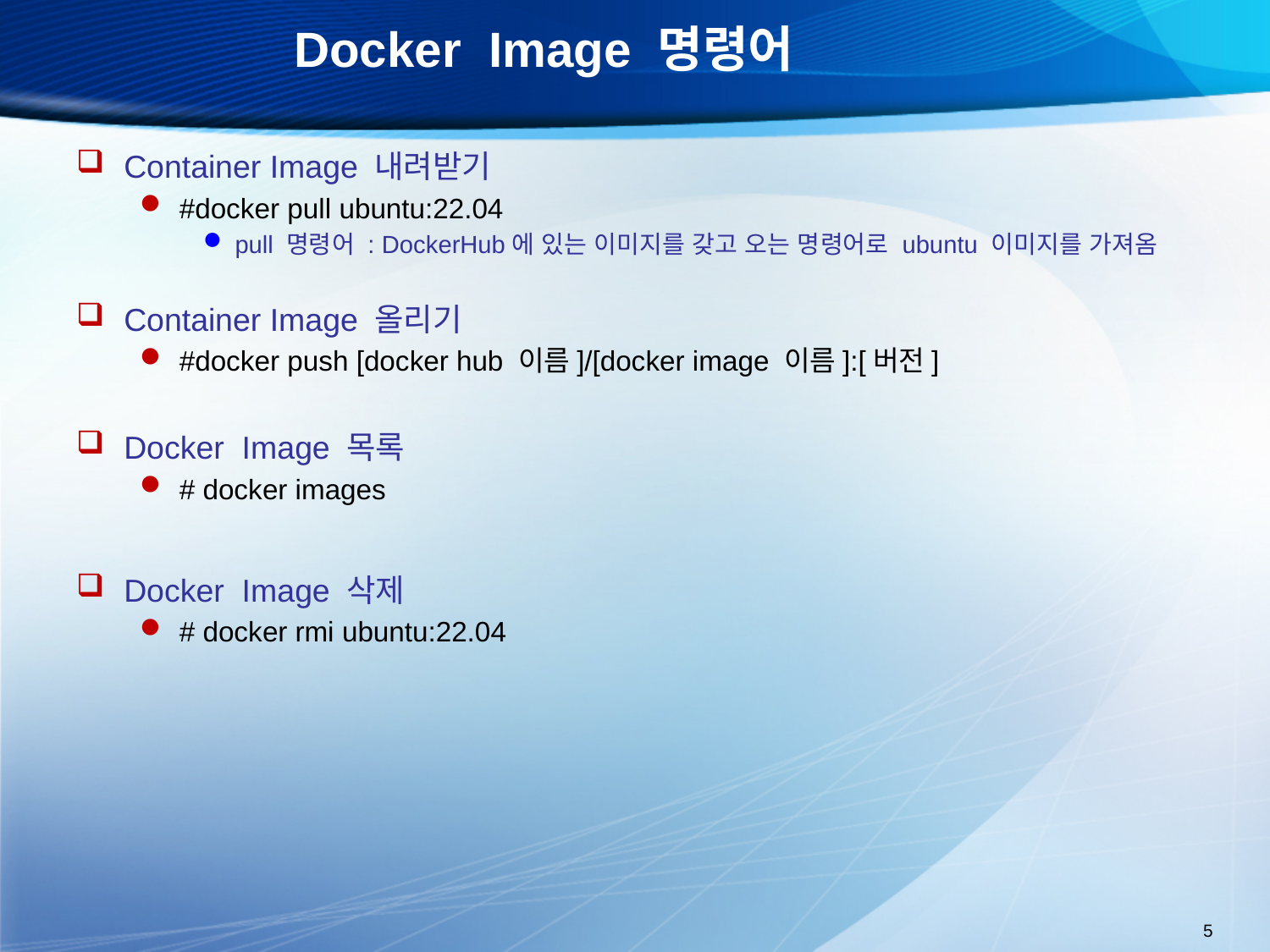

# Docker  Image 명령어
Container Image 내려받기
#docker pull ubuntu:22.04
pull 명령어 : DockerHub에 있는 이미지를 갖고 오는 명령어로 ubuntu 이미지를 가져옴

Container Image 올리기
#docker push [docker hub 이름]/[docker image 이름]:[버전]

Docker  Image 목록
# docker images

Docker  Image 삭제
# docker rmi ubuntu:22.04